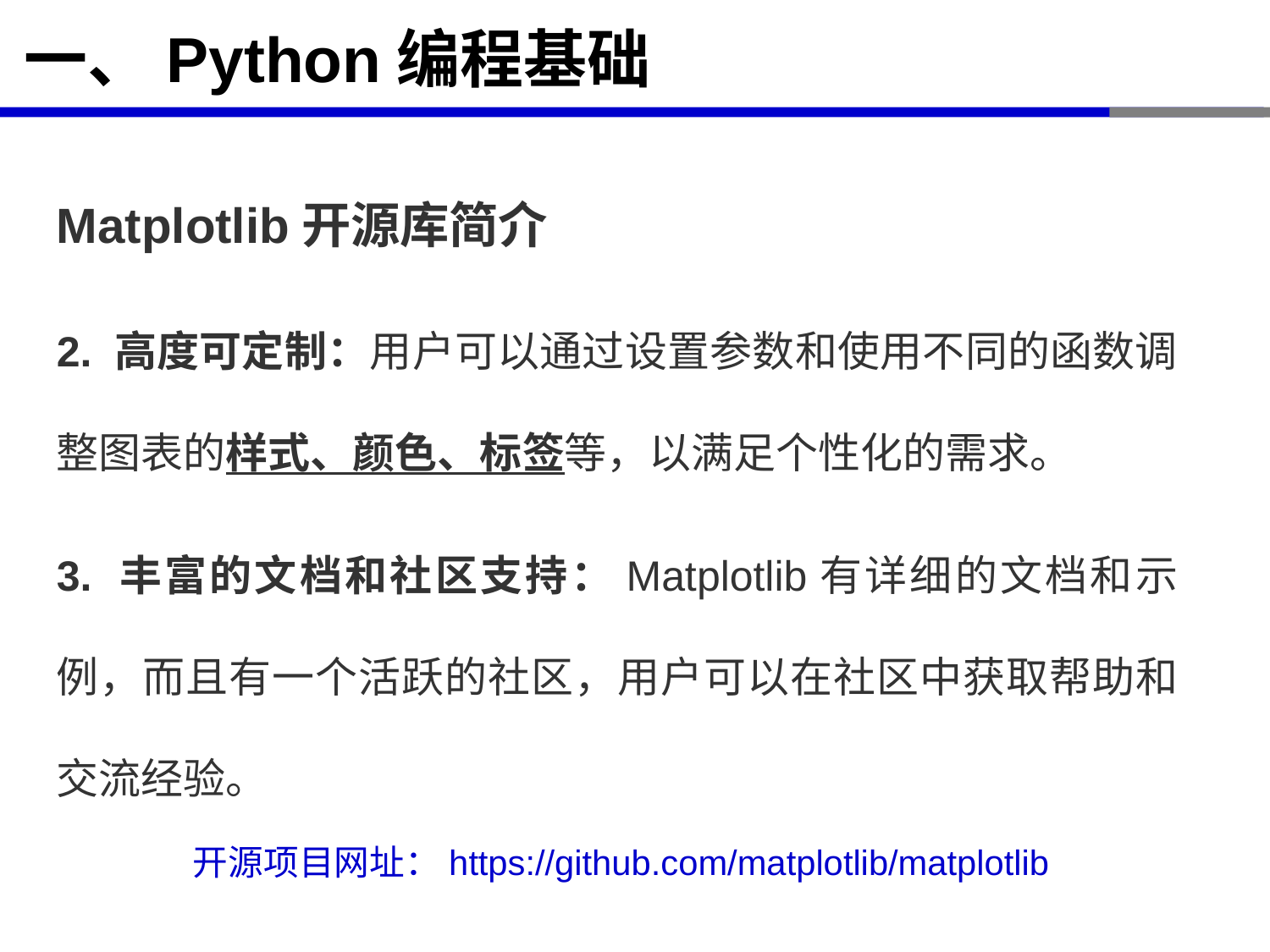

# 一、Python编程基础
Matplotlib开源库简介
2. 高度可定制：用户可以通过设置参数和使用不同的函数调整图表的样式、颜色、标签等，以满足个性化的需求。
3. 丰富的文档和社区支持：Matplotlib有详细的文档和示例，而且有一个活跃的社区，用户可以在社区中获取帮助和交流经验。
开源项目网址：https://github.com/matplotlib/matplotlib